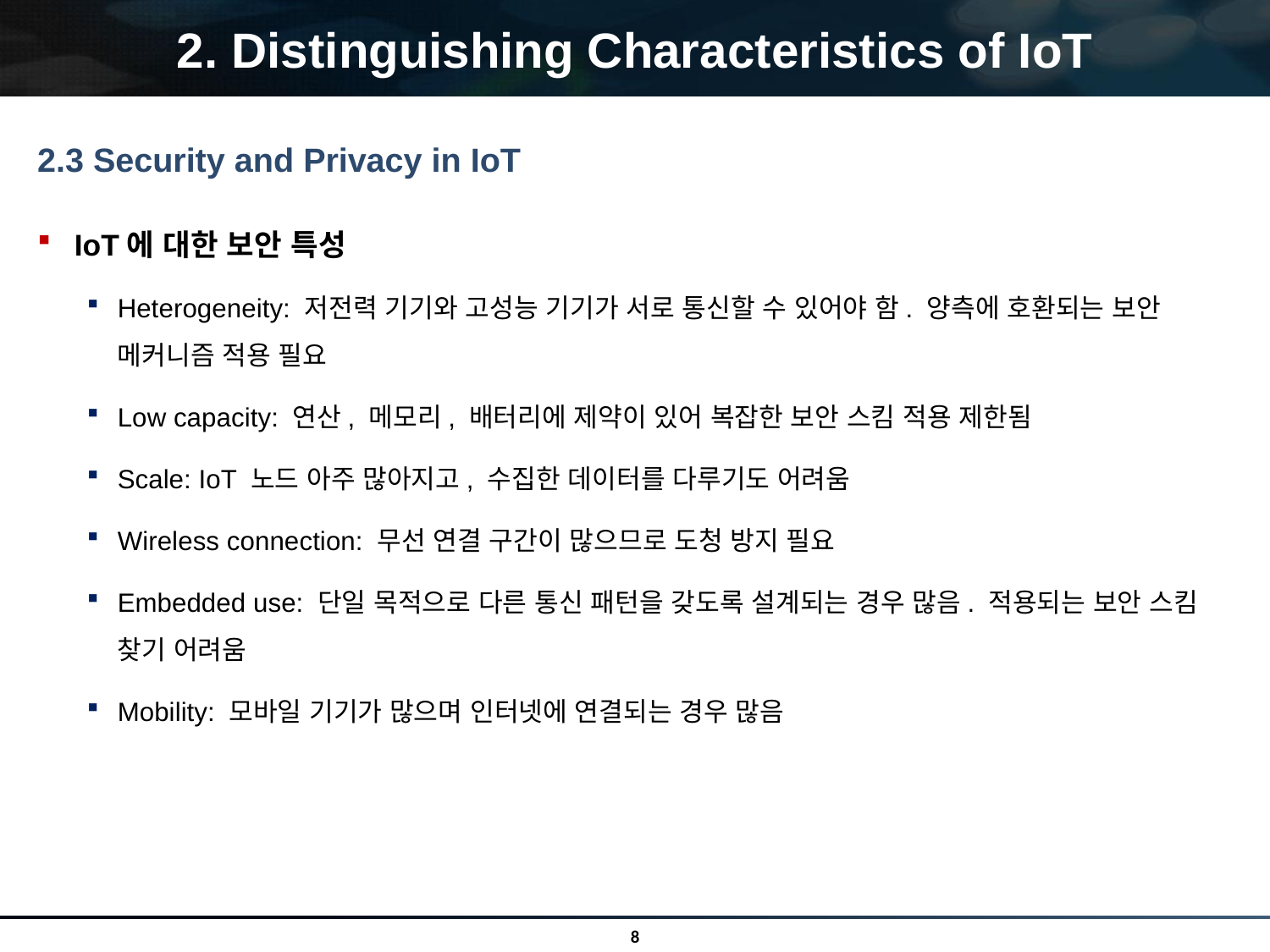

# 2. Distinguishing Characteristics of IoT
2.3 Security and Privacy in IoT
IoT에 대한 보안 특성
Heterogeneity: 저전력 기기와 고성능 기기가 서로 통신할 수 있어야 함. 양측에 호환되는 보안 메커니즘 적용 필요
Low capacity: 연산, 메모리, 배터리에 제약이 있어 복잡한 보안 스킴 적용 제한됨
Scale: IoT 노드 아주 많아지고, 수집한 데이터를 다루기도 어려움
Wireless connection: 무선 연결 구간이 많으므로 도청 방지 필요
Embedded use: 단일 목적으로 다른 통신 패턴을 갖도록 설계되는 경우 많음. 적용되는 보안 스킴 찾기 어려움
Mobility: 모바일 기기가 많으며 인터넷에 연결되는 경우 많음